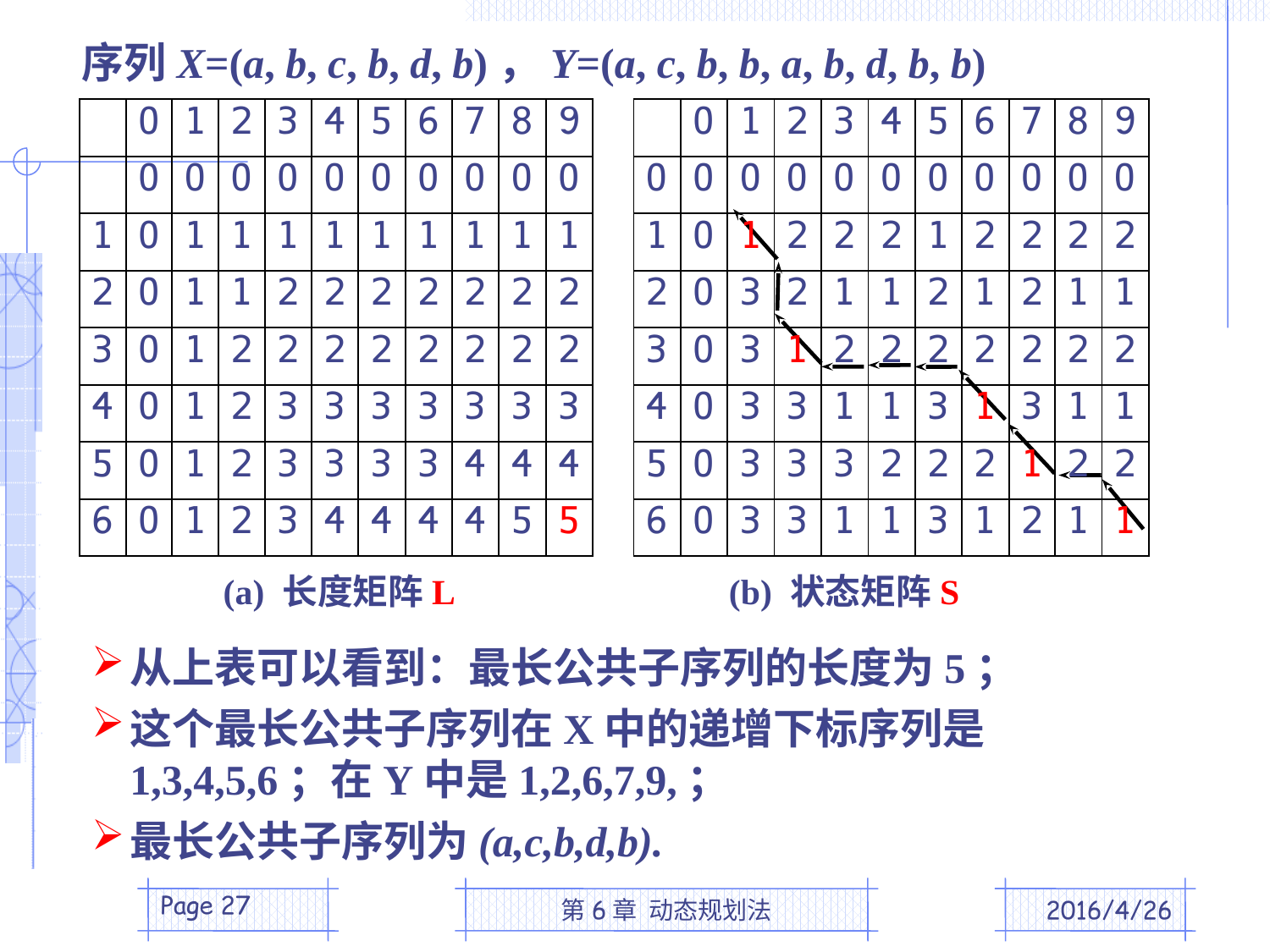

序列X=(a, b, c, b, d, b)，Y=(a, c, b, b, a, b, d, b, b)
|  | 0 | 1 | 2 | 3 | 4 | 5 | 6 | 7 | 8 | 9 |  |  | 0 | 1 | 2 | 3 | 4 | 5 | 6 | 7 | 8 | 9 |
| --- | --- | --- | --- | --- | --- | --- | --- | --- | --- | --- | --- | --- | --- | --- | --- | --- | --- | --- | --- | --- | --- | --- |
|  | 0 | 0 | 0 | 0 | 0 | 0 | 0 | 0 | 0 | 0 |  | 0 | 0 | 0 | 0 | 0 | 0 | 0 | 0 | 0 | 0 | 0 |
| 1 | 0 | 1 | 1 | 1 | 1 | 1 | 1 | 1 | 1 | 1 |  | 1 | 0 | 1 | 2 | 2 | 2 | 1 | 2 | 2 | 2 | 2 |
| 2 | 0 | 1 | 1 | 2 | 2 | 2 | 2 | 2 | 2 | 2 |  | 2 | 0 | 3 | 2 | 1 | 1 | 2 | 1 | 2 | 1 | 1 |
| 3 | 0 | 1 | 2 | 2 | 2 | 2 | 2 | 2 | 2 | 2 |  | 3 | 0 | 3 | 1 | 2 | 2 | 2 | 2 | 2 | 2 | 2 |
| 4 | 0 | 1 | 2 | 3 | 3 | 3 | 3 | 3 | 3 | 3 |  | 4 | 0 | 3 | 3 | 1 | 1 | 3 | 1 | 3 | 1 | 1 |
| 5 | 0 | 1 | 2 | 3 | 3 | 3 | 3 | 4 | 4 | 4 |  | 5 | 0 | 3 | 3 | 3 | 2 | 2 | 2 | 1 | 2 | 2 |
| 6 | 0 | 1 | 2 | 3 | 4 | 4 | 4 | 4 | 5 | 5 |  | 6 | 0 | 3 | 3 | 1 | 1 | 3 | 1 | 2 | 1 | 1 |

(a) 长度矩阵L                               (b) 状态矩阵S
从上表可以看到：最长公共子序列的长度为5；
这个最长公共子序列在X中的递增下标序列是1,3,4,5,6；在Y中是1,2,6,7,9,；
最长公共子序列为(a,c,b,d,b).
Page 27
第6章  动态规划法
2016/4/26